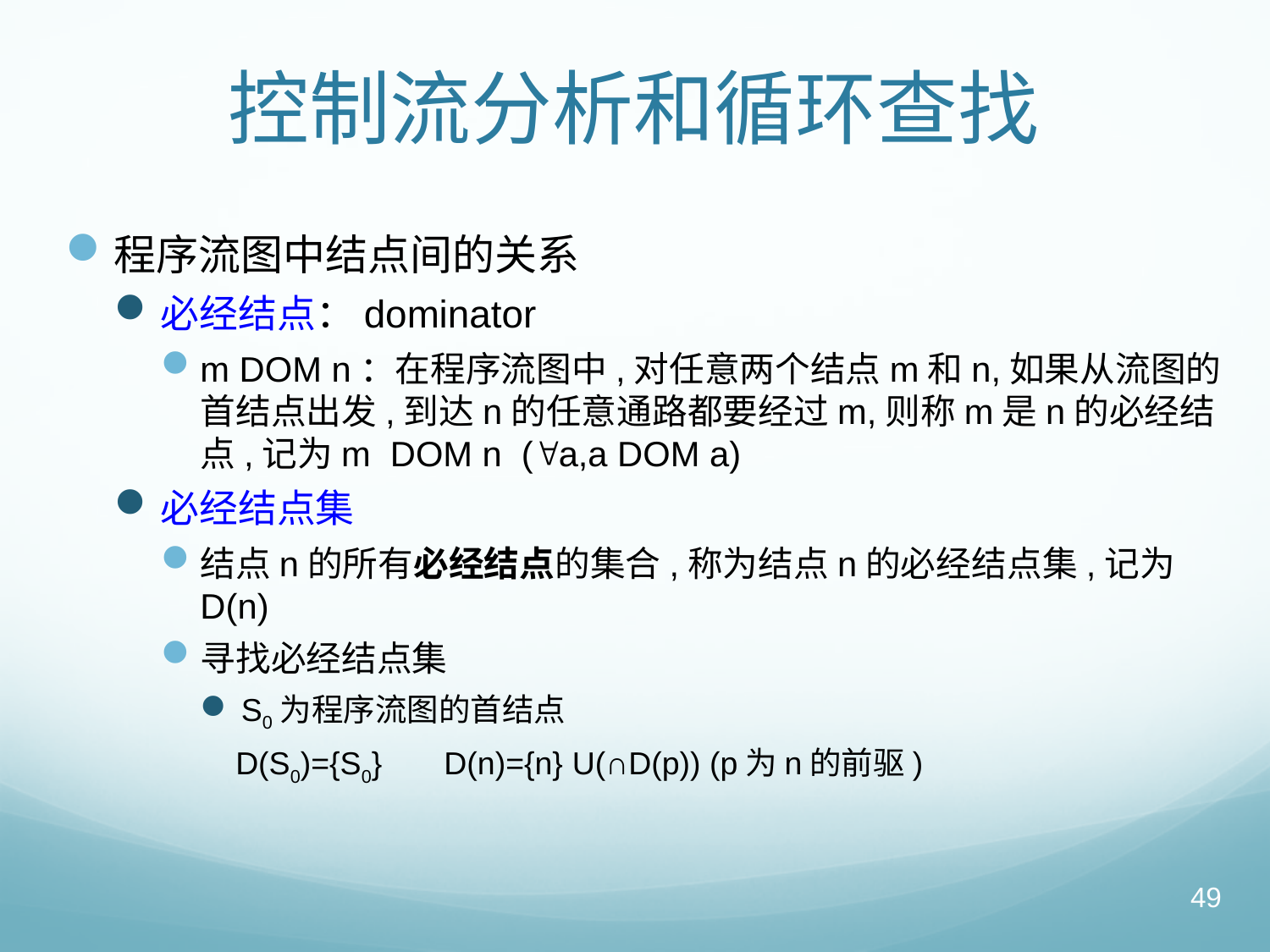

# 控制流分析和循环查找
程序流图中结点间的关系
必经结点：dominator
m DOM n：在程序流图中,对任意两个结点m和n,如果从流图的首结点出发,到达n的任意通路都要经过m,则称m是n的必经结点,记为m  DOM n  (∀a,a DOM a)
必经结点集
结点n的所有必经结点的集合,称为结点n的必经结点集,记为D(n)
寻找必经结点集
S0为程序流图的首结点
    D(S0)={S0}       D(n)={n} U(∩D(p)) (p为n的前驱)
49